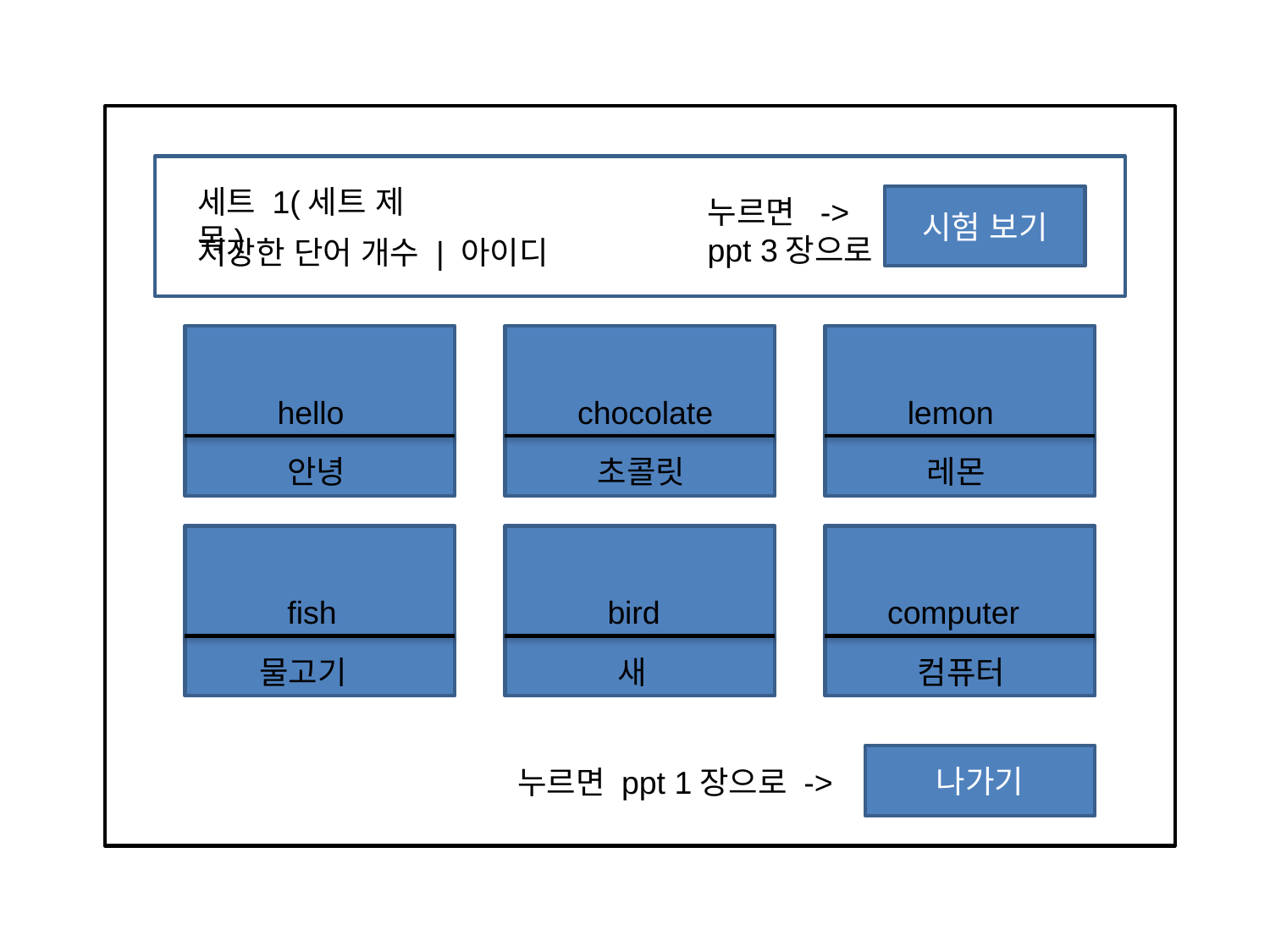

세트 1(세트 제목)
누르면  ->
ppt 3장으로
시험 보기
저장한 단어 개수 | 아이디

hello
chocolate
lemon
안녕
초콜릿
   레몬

fish
bird
computer
  물고기
새
컴퓨터
나가기
누르면 ppt 1장으로 ->